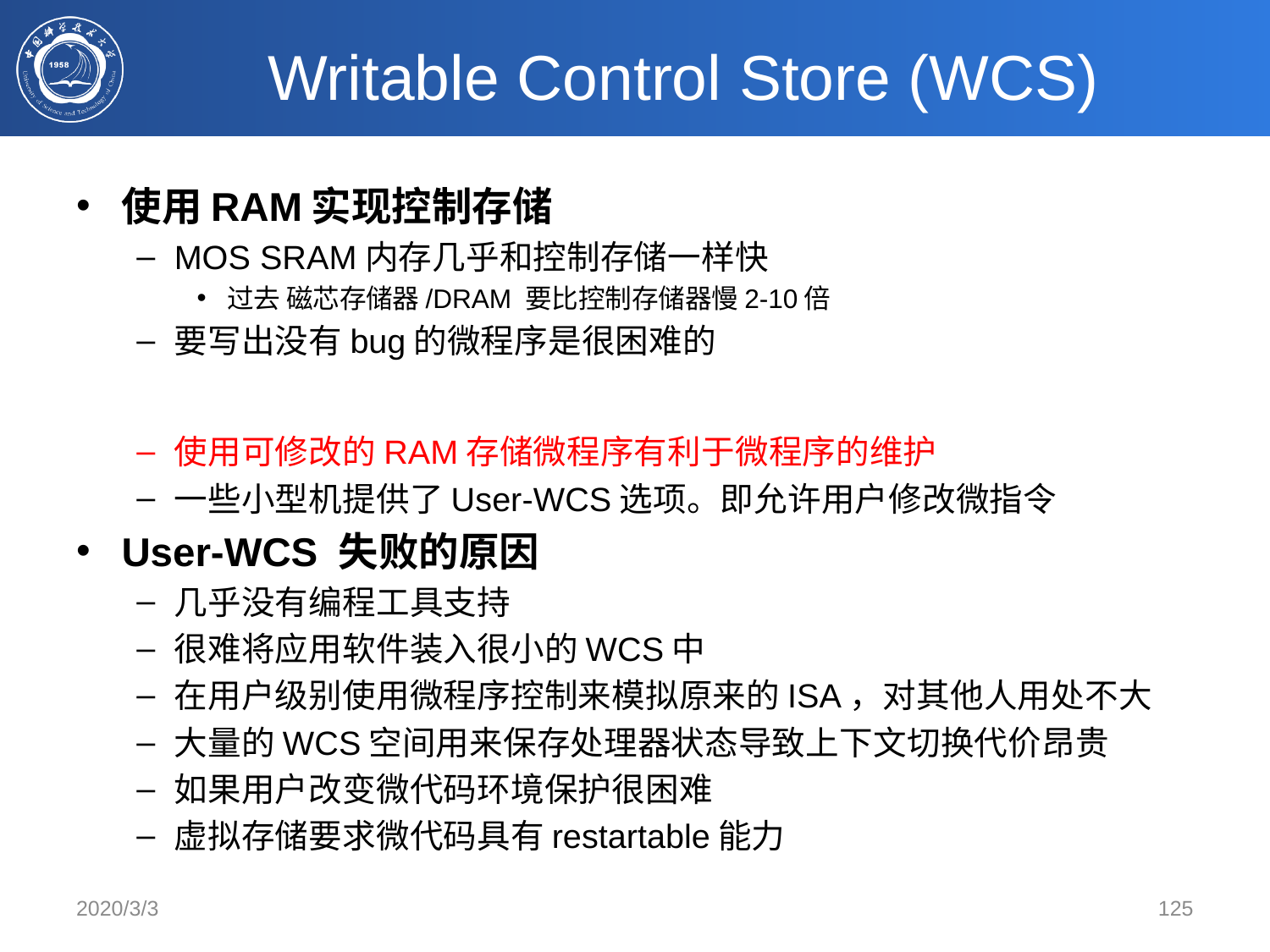

# Writable Control Store (WCS)
使用RAM实现控制存储
MOS SRAM内存几乎和控制存储一样快
过去 磁芯存储器/DRAM 要比控制存储器慢2-10倍
要写出没有bug的微程序是很困难的

使用可修改的RAM存储微程序有利于微程序的维护
一些小型机提供了User-WCS选项。即允许用户修改微指令
User-WCS 失败的原因
几乎没有编程工具支持
很难将应用软件装入很小的WCS中
在用户级别使用微程序控制来模拟原来的ISA，对其他人用处不大
大量的WCS空间用来保存处理器状态导致上下文切换代价昂贵
如果用户改变微代码环境保护很困难
虚拟存储要求微代码具有restartable能力
2020/3/3
125